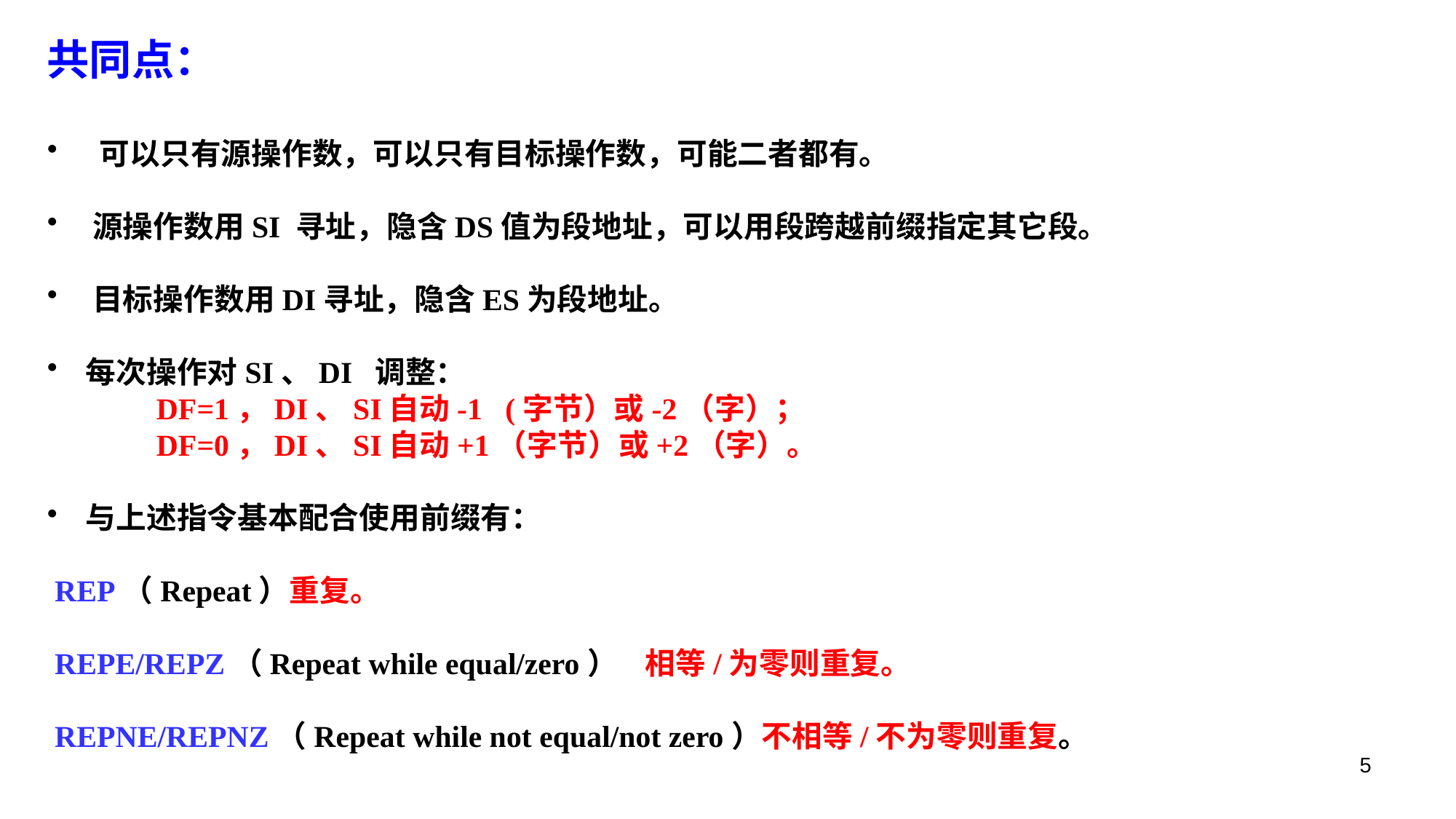

共同点：

     可以只有源操作数，可以只有目标操作数，可能二者都有。

    源操作数用SI 寻址，隐含DS值为段地址，可以用段跨越前缀指定其它段。

    目标操作数用DI寻址，隐含ES为段地址。

   每次操作对SI、DI  调整：
	DF=1，DI、SI自动-1   (字节）或-2（字）；
	DF=0，DI、SI自动+1（字节）或+2（字）。

   与上述指令基本配合使用前缀有：

 REP（Repeat）重复。

 REPE/REPZ（Repeat while equal/zero）    相等/为零则重复。

 REPNE/REPNZ（Repeat while not equal/not zero）不相等/不为零则重复。

5